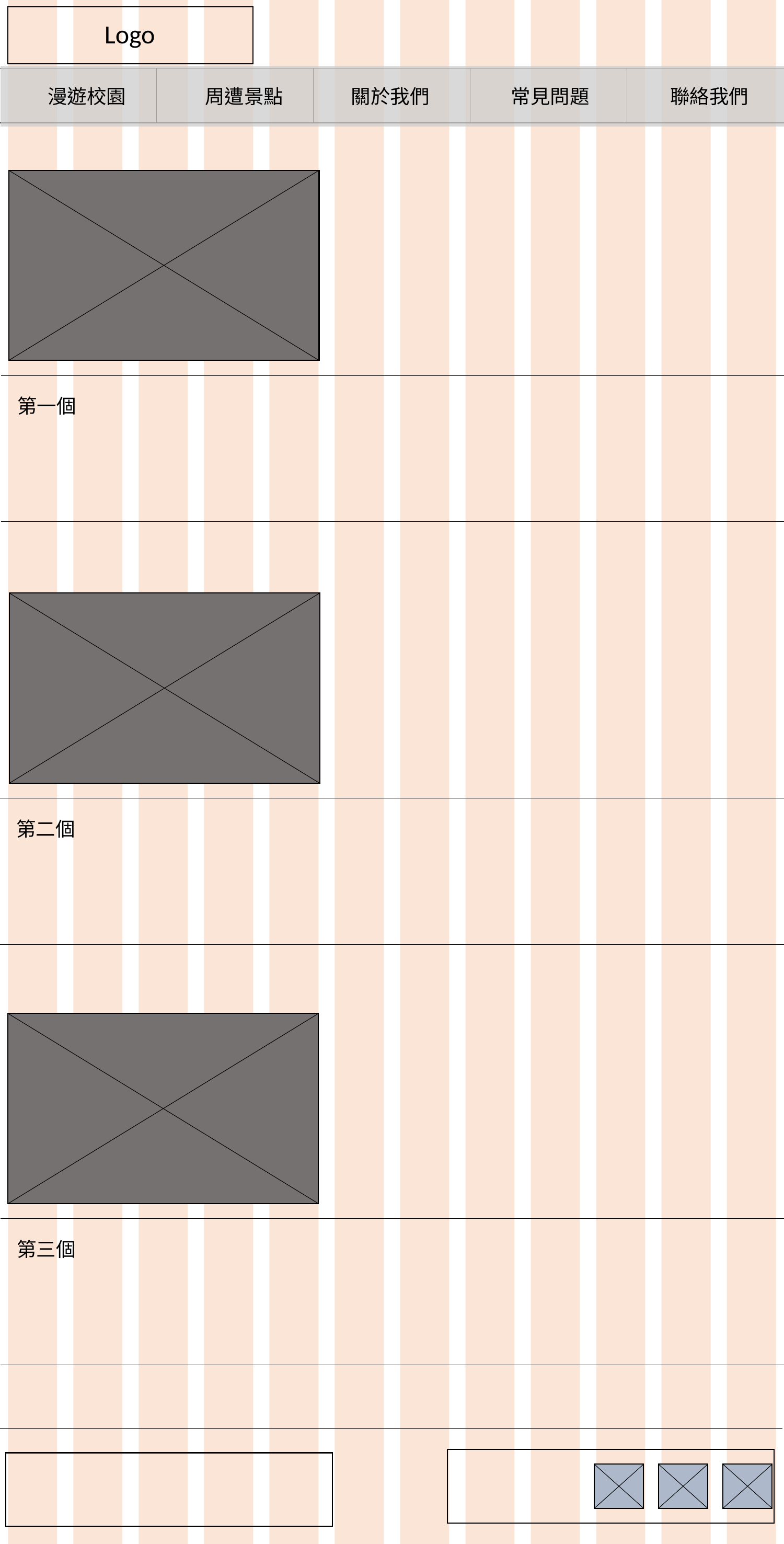

Logo

漫遊校園
周遭景點
關於我們
常見問題
聯絡我們

第一個

第二個

第三個